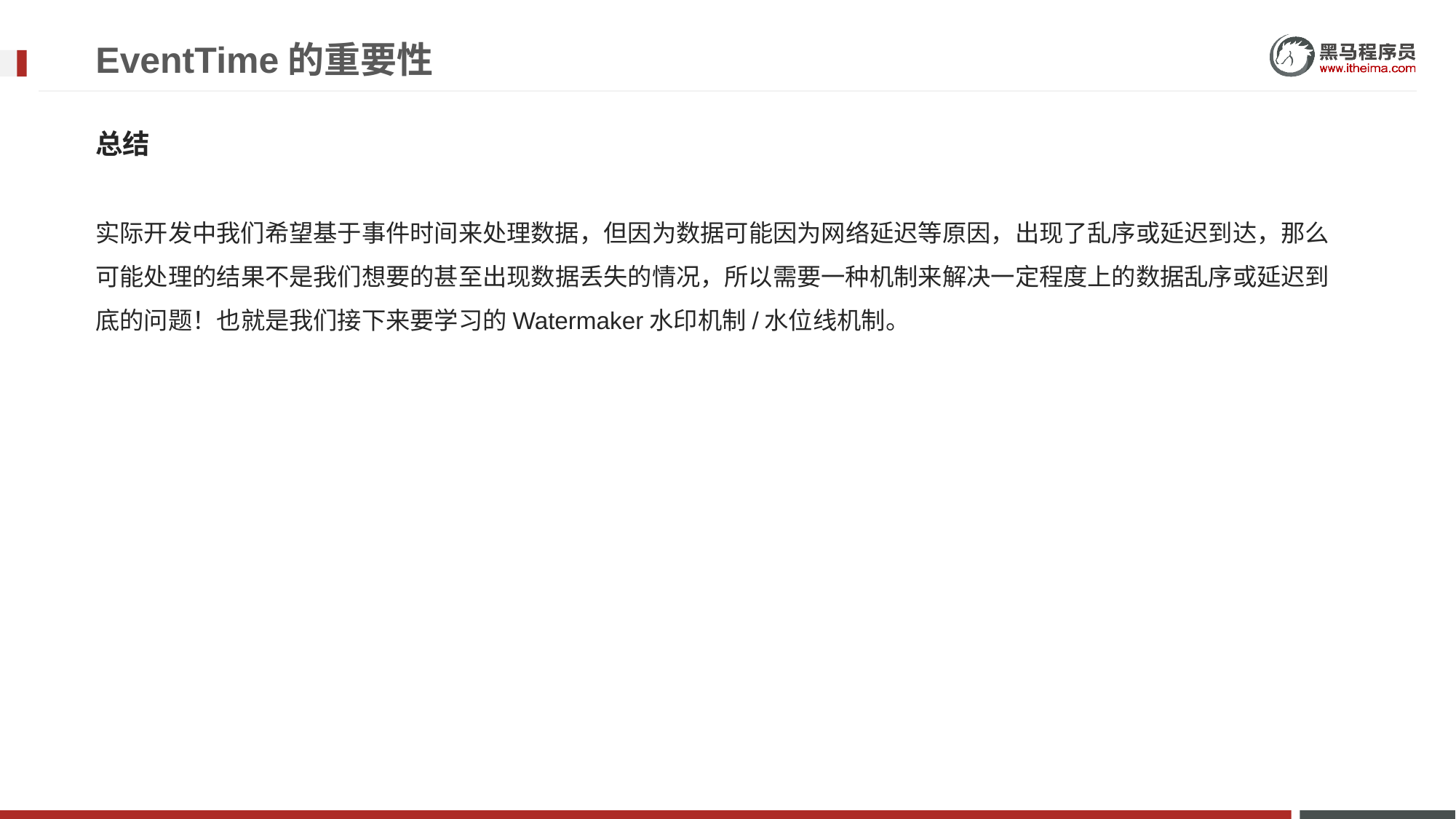

# EventTime的重要性
总结
实际开发中我们希望基于事件时间来处理数据，但因为数据可能因为网络延迟等原因，出现了乱序或延迟到达，那么可能处理的结果不是我们想要的甚至出现数据丢失的情况，所以需要一种机制来解决一定程度上的数据乱序或延迟到底的问题！也就是我们接下来要学习的Watermaker水印机制/水位线机制。